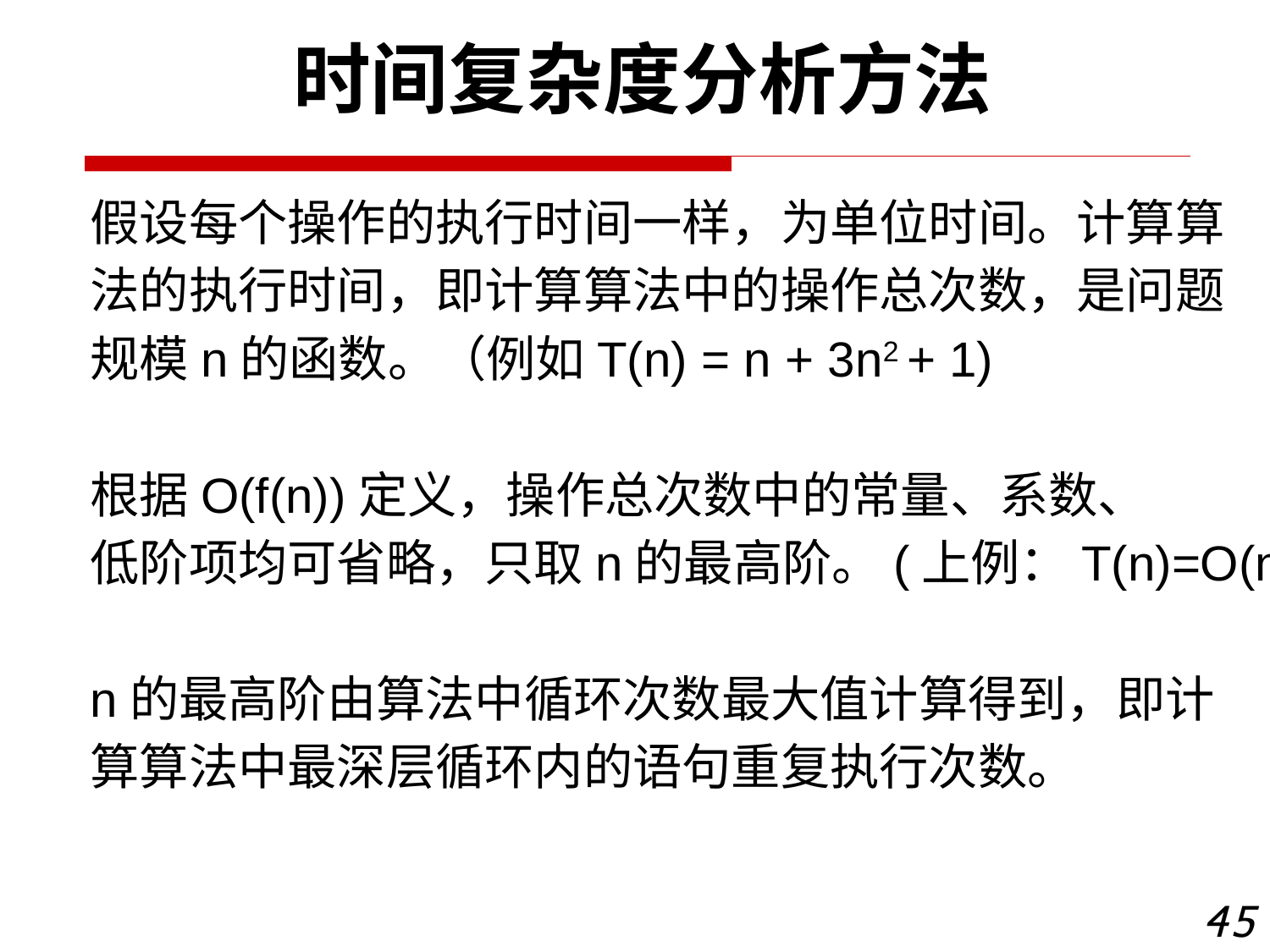

时间复杂度分析方法
假设每个操作的执行时间一样，为单位时间。计算算
法的执行时间，即计算算法中的操作总次数，是问题
规模n的函数。（例如T(n) = n + 3n2 + 1)

根据O(f(n))定义，操作总次数中的常量、系数、
低阶项均可省略，只取n的最高阶。(上例：T(n)=O(n2))

n的最高阶由算法中循环次数最大值计算得到，即计
算算法中最深层循环内的语句重复执行次数。
45